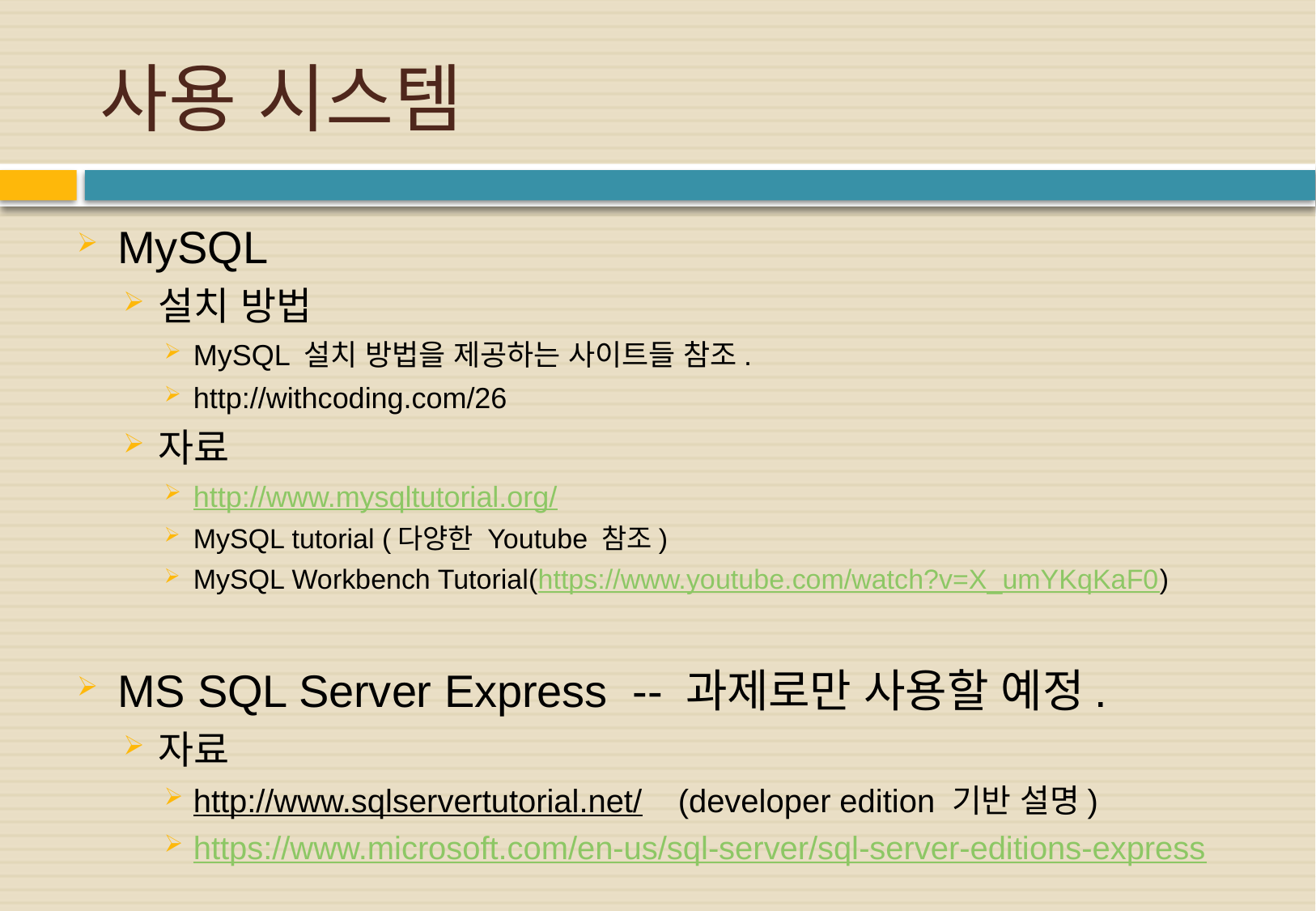

# 사용 시스템
MySQL
설치 방법
MySQL 설치 방법을 제공하는 사이트들 참조.
http://withcoding.com/26
자료
http://www.mysqltutorial.org/
MySQL tutorial (다양한 Youtube 참조)
MySQL Workbench Tutorial(https://www.youtube.com/watch?v=X_umYKqKaF0)

MS SQL Server Express  -- 과제로만 사용할 예정.
자료
http://www.sqlservertutorial.net/    (developer edition 기반 설명)
https://www.microsoft.com/en-us/sql-server/sql-server-editions-express